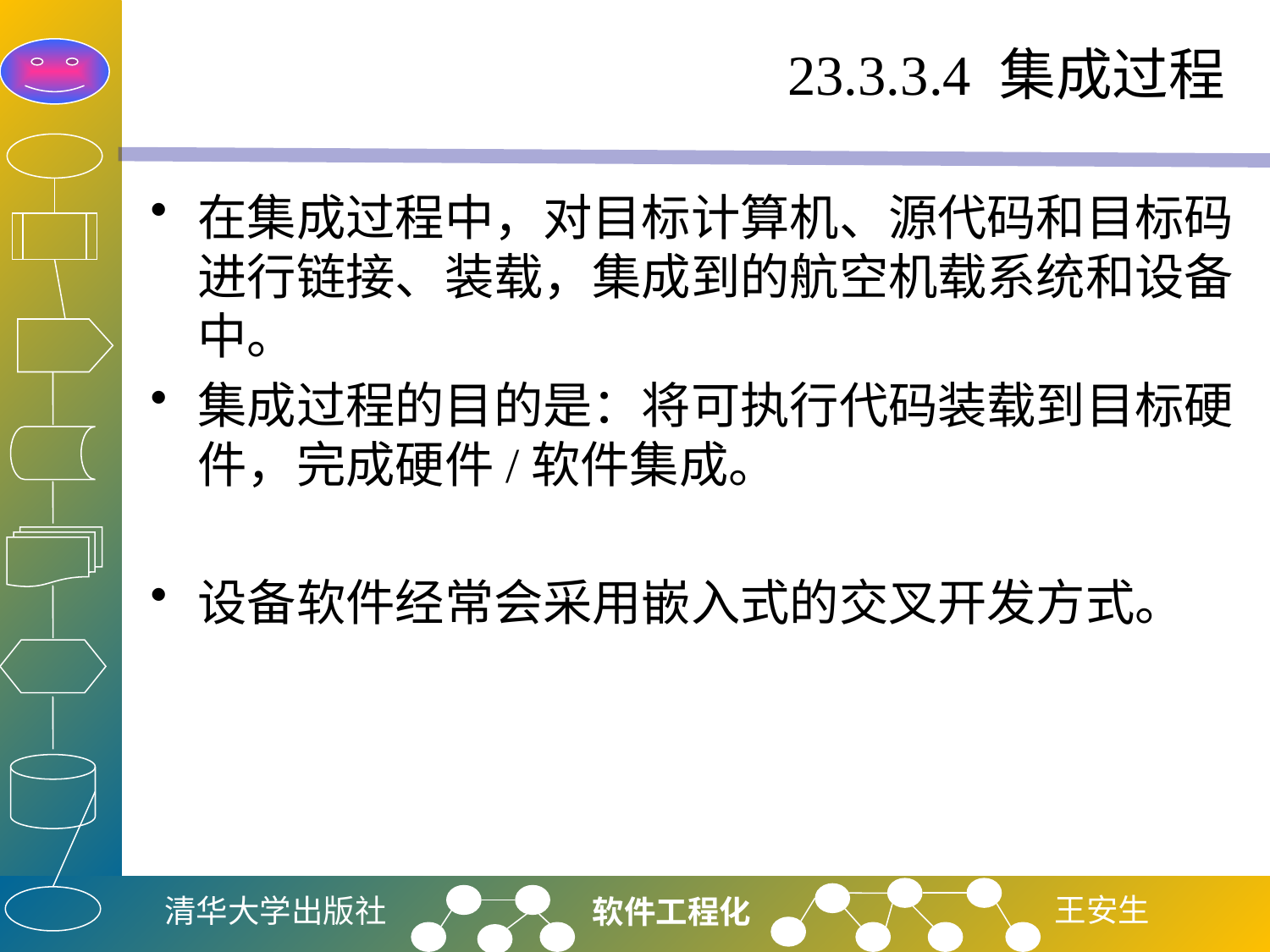

# 23.3.3.4 集成过程
在集成过程中，对目标计算机、源代码和目标码进行链接、装载，集成到的航空机载系统和设备中。
集成过程的目的是：将可执行代码装载到目标硬件，完成硬件/软件集成。

设备软件经常会采用嵌入式的交叉开发方式。